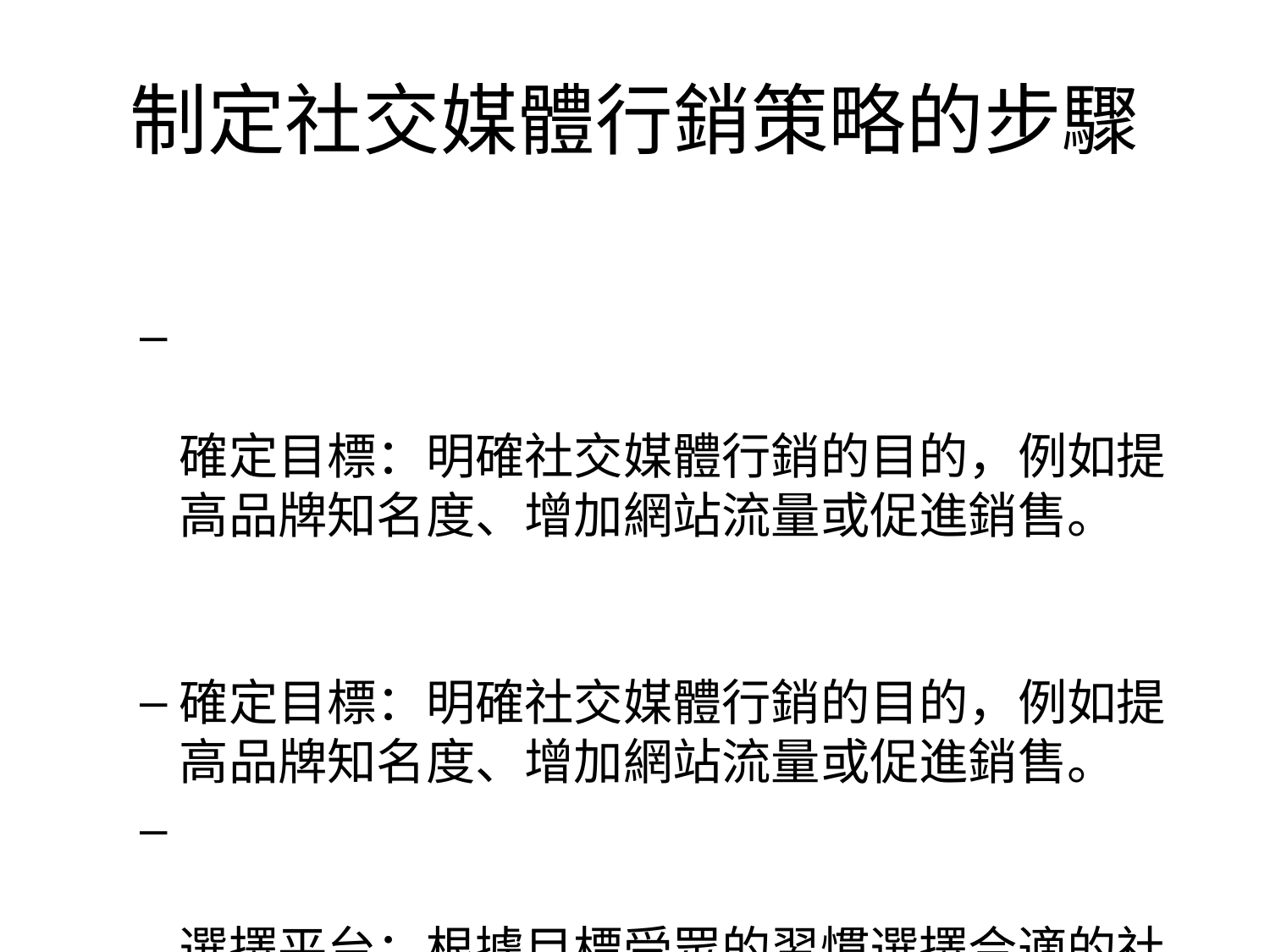

# 制定社交媒體行銷策略的步驟

確定目標：明確社交媒體行銷的目的，例如提高品牌知名度、增加網站流量或促進銷售。
確定目標：明確社交媒體行銷的目的，例如提高品牌知名度、增加網站流量或促進銷售。
選擇平台：根據目標受眾的習慣選擇合適的社交媒體平台，如Facebook、Instagram、LinkedIn或微博。
選擇平台：根據目標受眾的習慣選擇合適的社交媒體平台，如Facebook、Instagram、LinkedIn或微博。
創建內容日曆：規劃並組織發布內容的時間表，確保內容連續性和一致性。
創建內容日曆：規劃並組織發布內容的時間表，確保內容連續性和一致性。
內容創作：創造有價值、有吸引力且與品牌相關的內容，包括圖片、視頻、文章和故事等形式。
內容創作：創造有價值、有吸引力且與品牌相關的內容，包括圖片、視頻、文章和故事等形式。
監控與調整：使用分析工具監控內容效果，根據數據反饋不斷優化行銷策略。
監控與調整：使用分析工具監控內容效果，根據數據反饋不斷優化行銷策略。